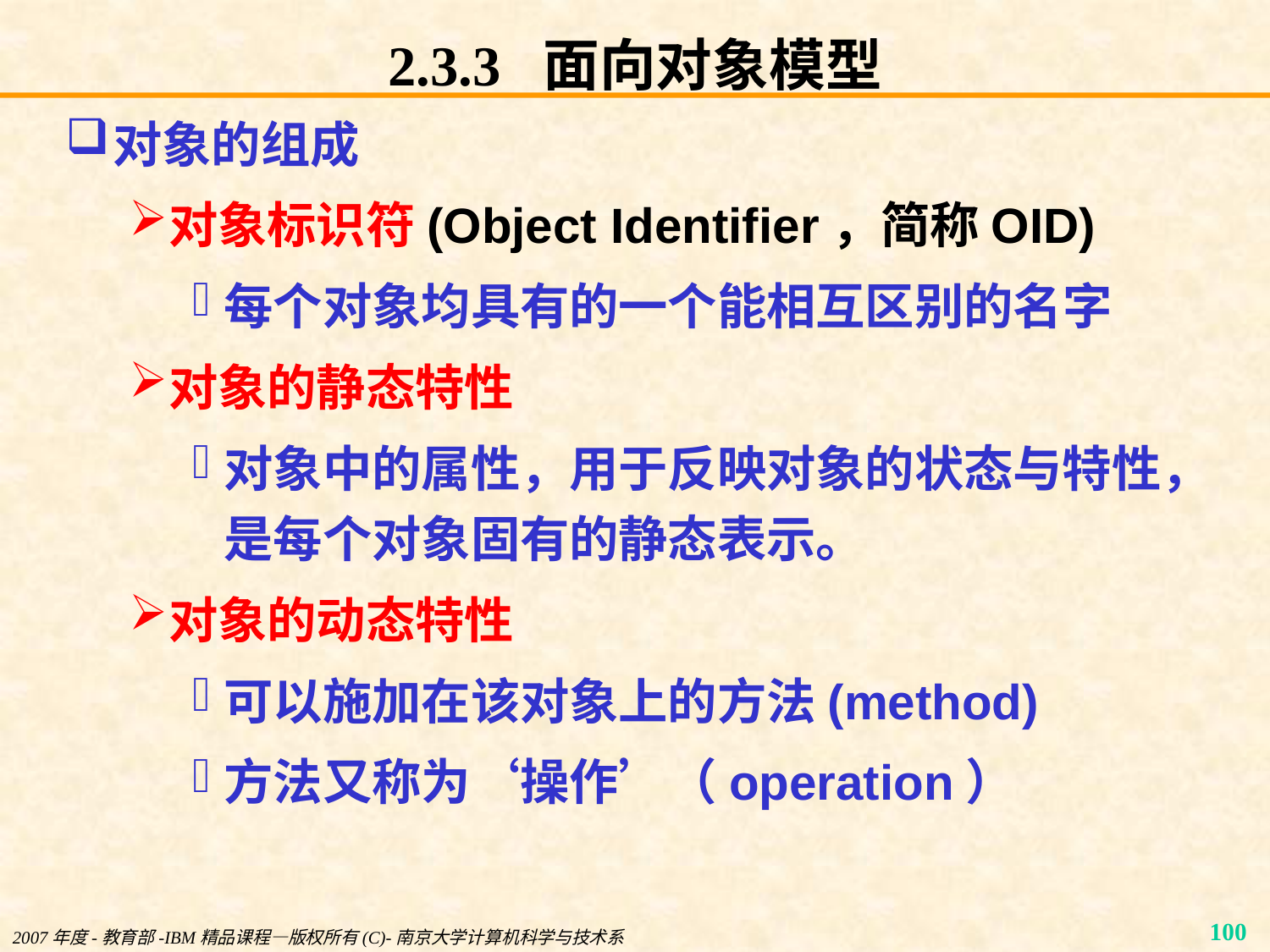

# 2.3.3  面向对象模型
对象的组成
对象标识符(Object Identifier，简称OID)
每个对象均具有的一个能相互区别的名字
对象的静态特性
对象中的属性，用于反映对象的状态与特性，是每个对象固有的静态表示。
对象的动态特性
可以施加在该对象上的方法(method)
方法又称为‘操作’（operation）
100
2007年度-教育部-IBM精品课程—版权所有(C)-南京大学计算机科学与技术系